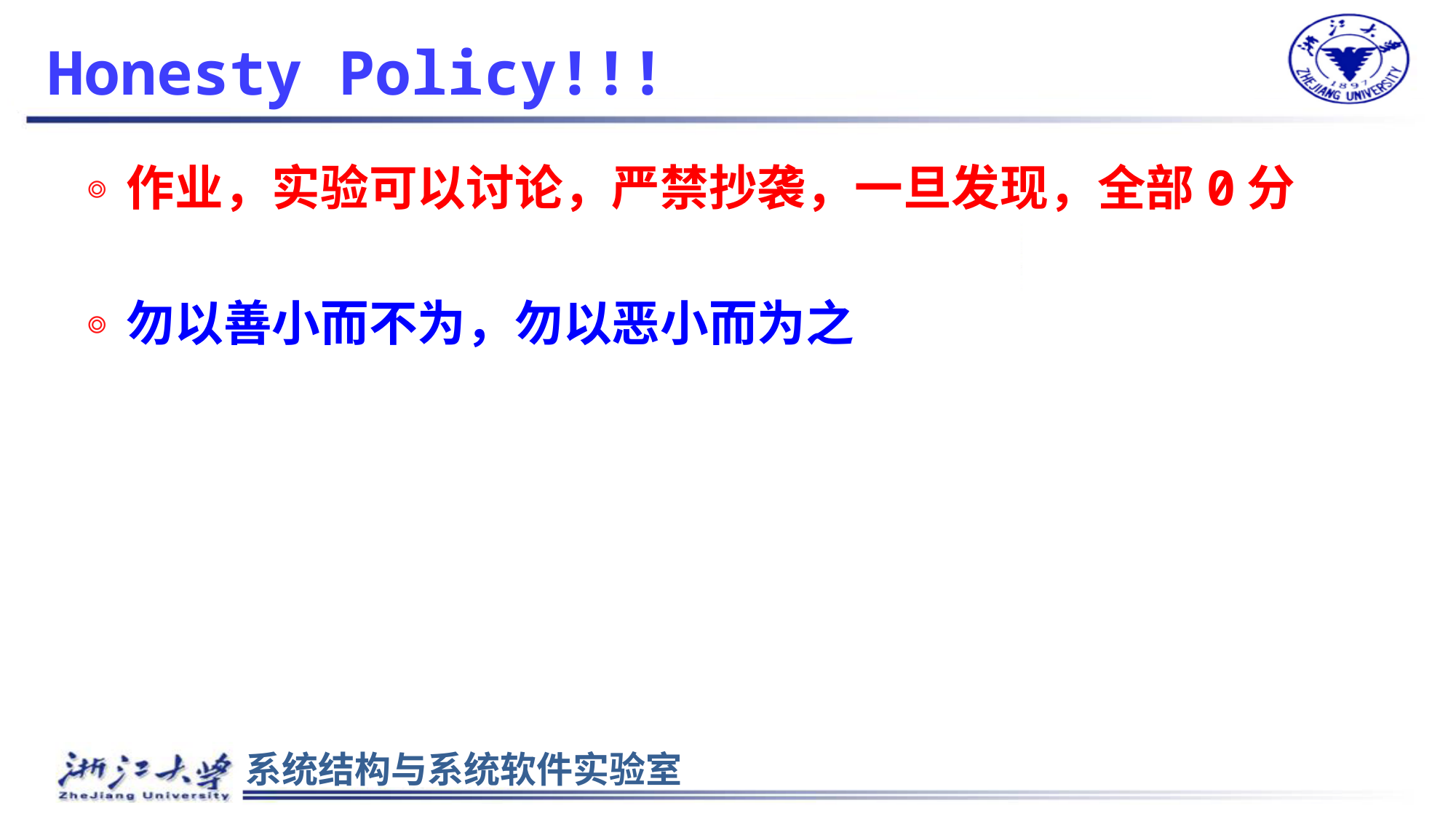

# Honesty Policy!!!
作业，实验可以讨论，严禁抄袭，一旦发现，全部0分

勿以善小而不为，勿以恶小而为之